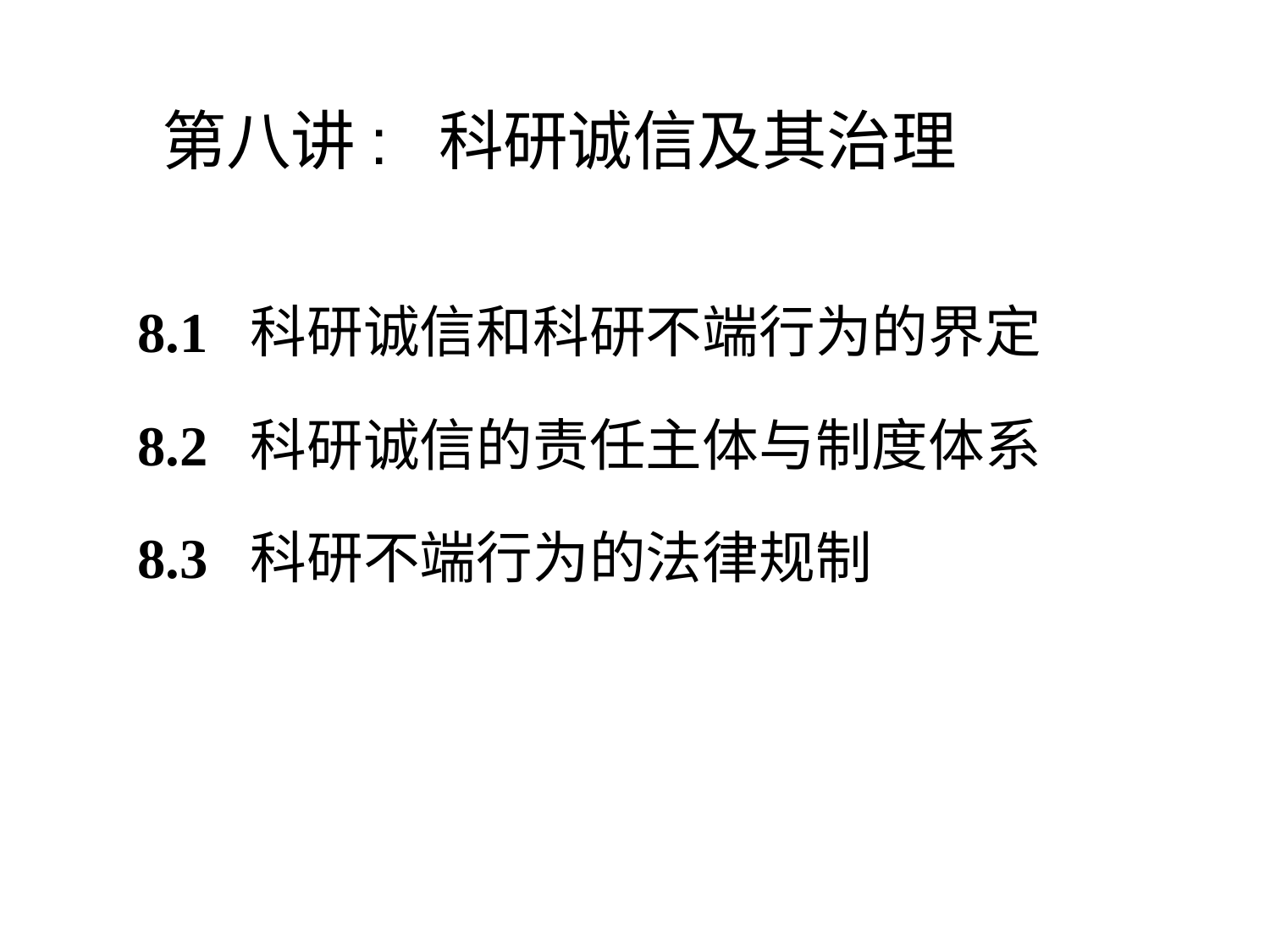

第八讲:  科研诚信及其治理
8.1  科研诚信和科研不端行为的界定
8.2  科研诚信的责任主体与制度体系
8.3  科研不端行为的法律规制